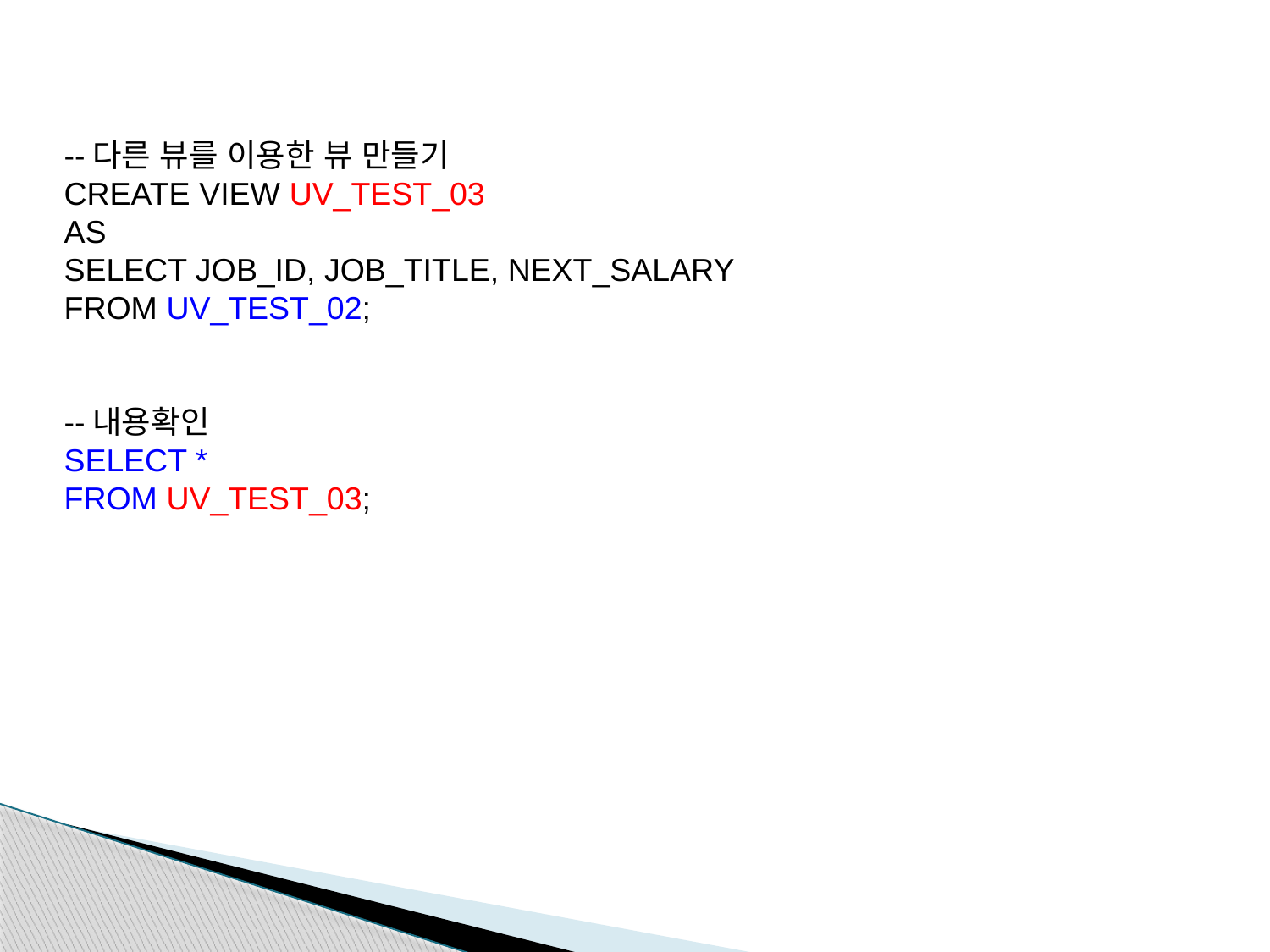

--다른 뷰를 이용한 뷰 만들기
CREATE VIEW UV_TEST_03
AS
SELECT JOB_ID, JOB_TITLE, NEXT_SALARY
FROM UV_TEST_02;

--내용확인
SELECT *
FROM UV_TEST_03;